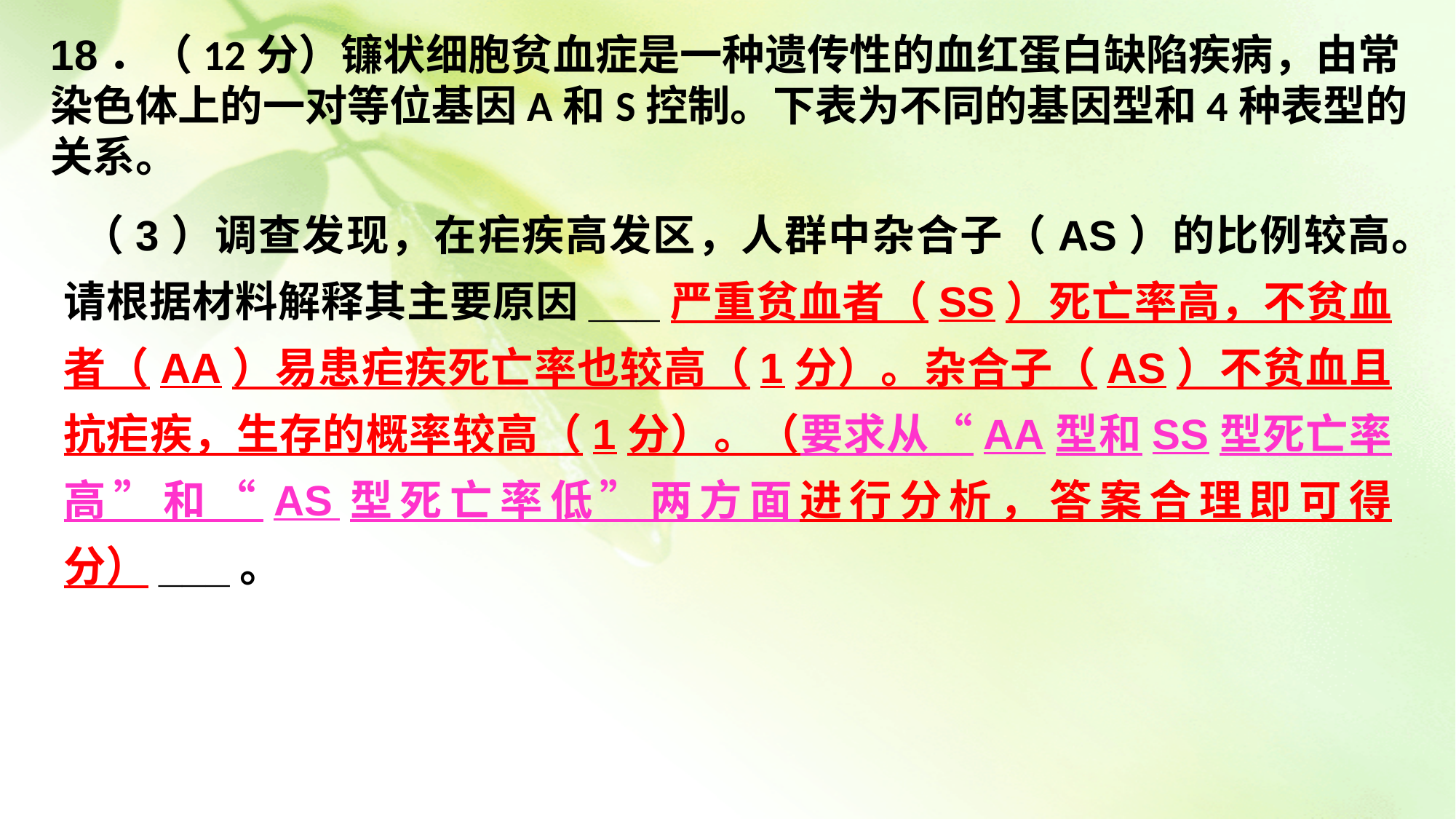

18．（12分）镰状细胞贫血症是一种遗传性的血红蛋白缺陷疾病，由常染色体上的一对等位基因A和S控制。下表为不同的基因型和4种表型的关系。
（3）调查发现，在疟疾高发区，人群中杂合子（AS）的比例较高。请根据材料解释其主要原因___严重贫血者（SS）死亡率高，不贫血者（AA）易患疟疾死亡率也较高（1分）。杂合子（AS）不贫血且抗疟疾，生存的概率较高（1分）。（要求从“AA型和SS型死亡率高”和“AS型死亡率低”两方面进行分析，答案合理即可得分）___。